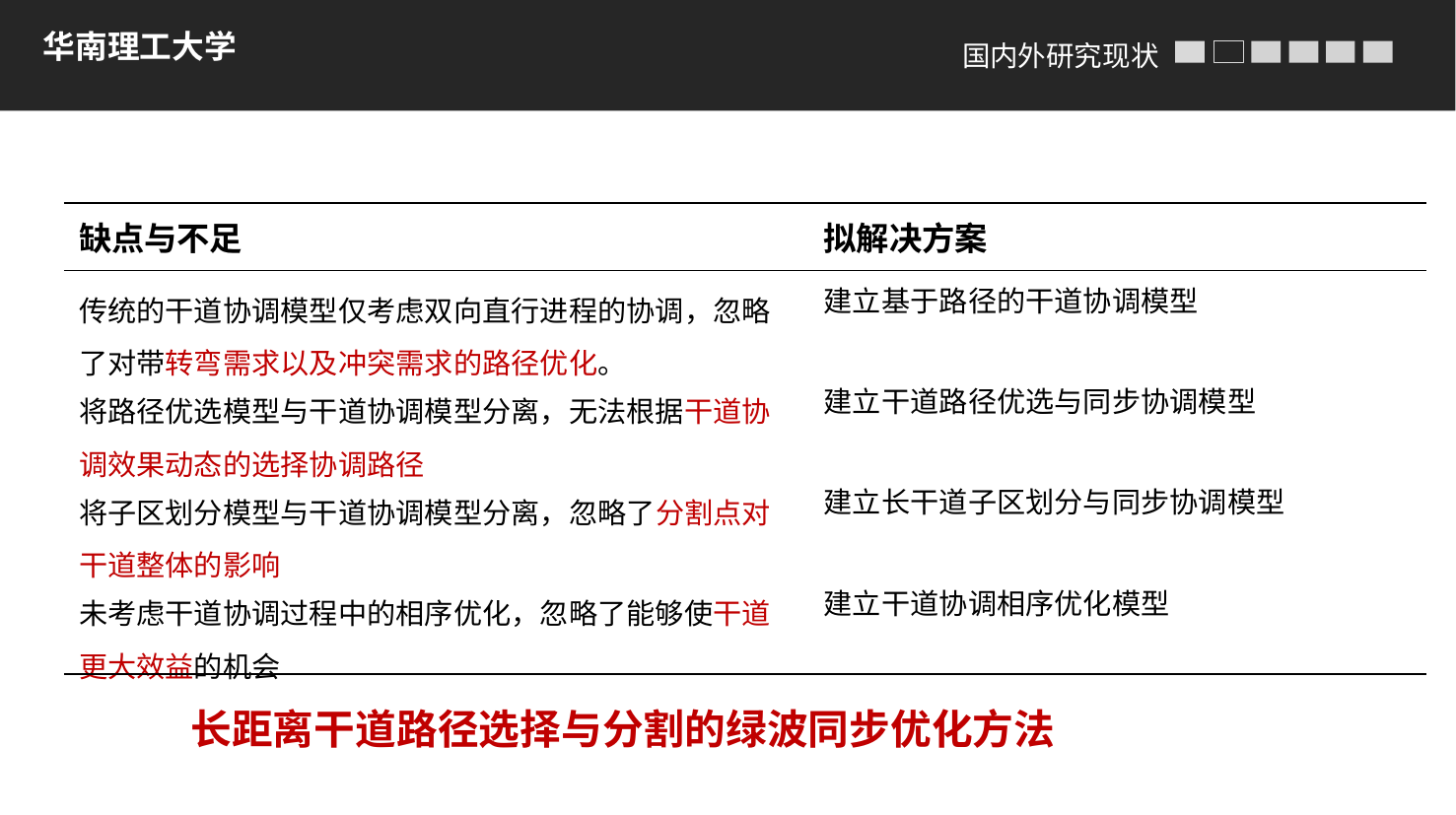

| 缺点与不足 | 拟解决方案 |
| --- | --- |
| 传统的干道协调模型仅考虑双向直行进程的协调，忽略了对带转弯需求以及冲突需求的路径优化。 | 建立基于路径的干道协调模型 |
| 将路径优选模型与干道协调模型分离，无法根据干道协调效果动态的选择协调路径 | 建立干道路径优选与同步协调模型 |
| 将子区划分模型与干道协调模型分离，忽略了分割点对干道整体的影响 | 建立长干道子区划分与同步协调模型 |
| 未考虑干道协调过程中的相序优化，忽略了能够使干道更大效益的机会 | 建立干道协调相序优化模型 |
长距离干道路径选择与分割的绿波同步优化方法